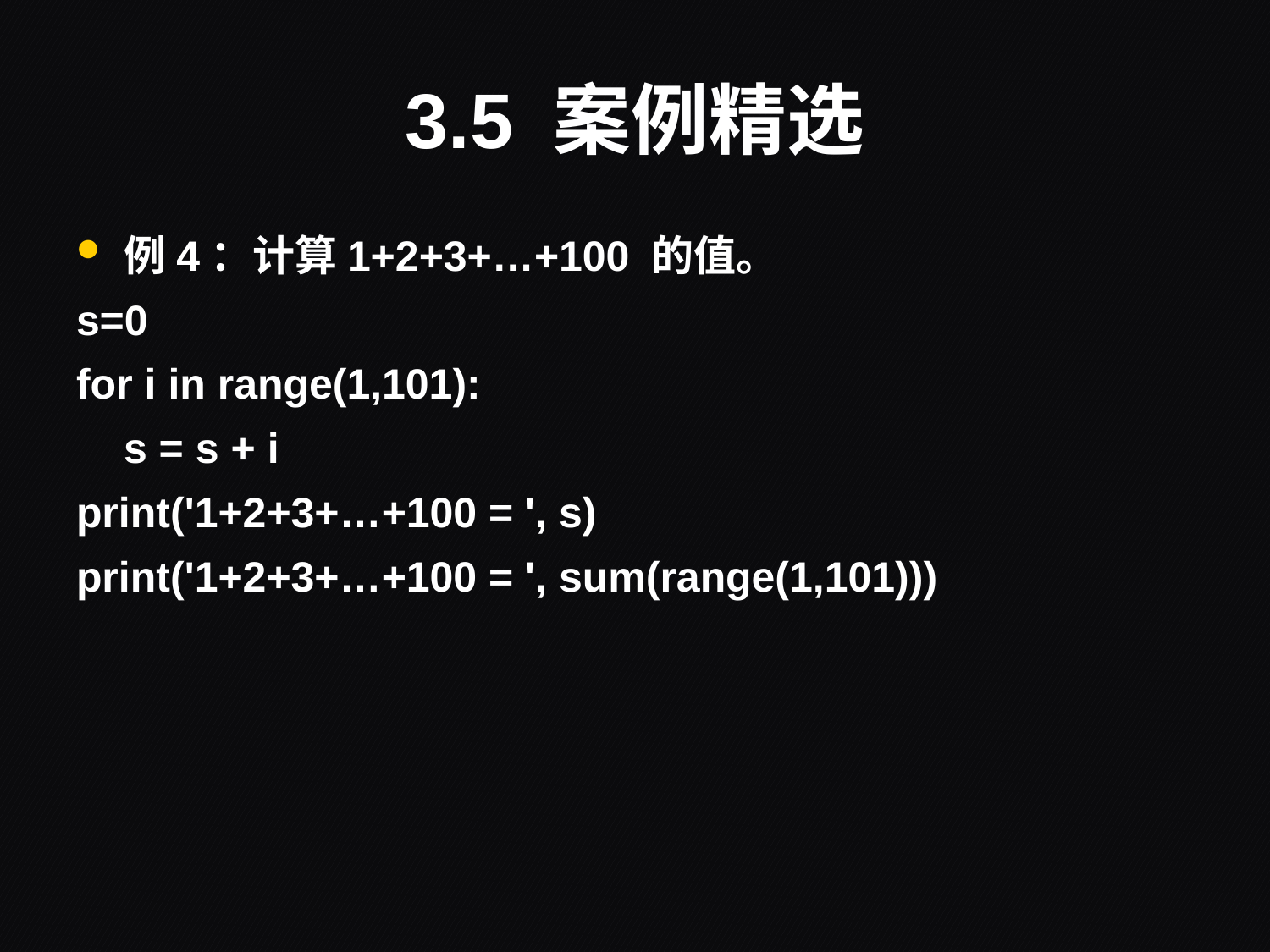

# 3.5 案例精选
例4：计算1+2+3+…+100 的值。
s=0
for i in range(1,101):
    s = s + i
print('1+2+3+…+100 = ', s)
print('1+2+3+…+100 = ', sum(range(1,101)))